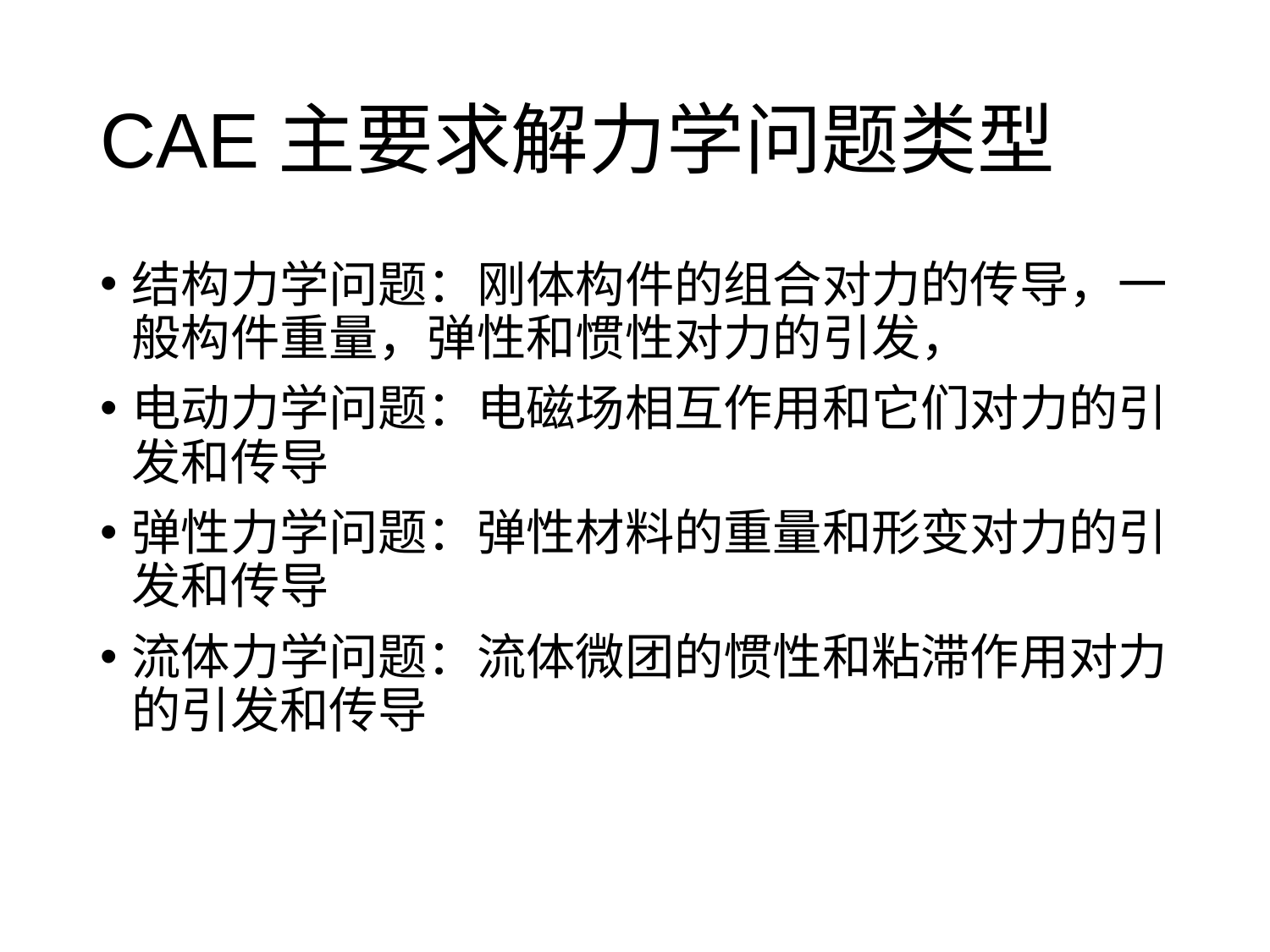

# CAE主要求解力学问题类型
结构力学问题：刚体构件的组合对力的传导，一般构件重量，弹性和惯性对力的引发，
电动力学问题：电磁场相互作用和它们对力的引发和传导
弹性力学问题：弹性材料的重量和形变对力的引发和传导
流体力学问题：流体微团的惯性和粘滞作用对力的引发和传导